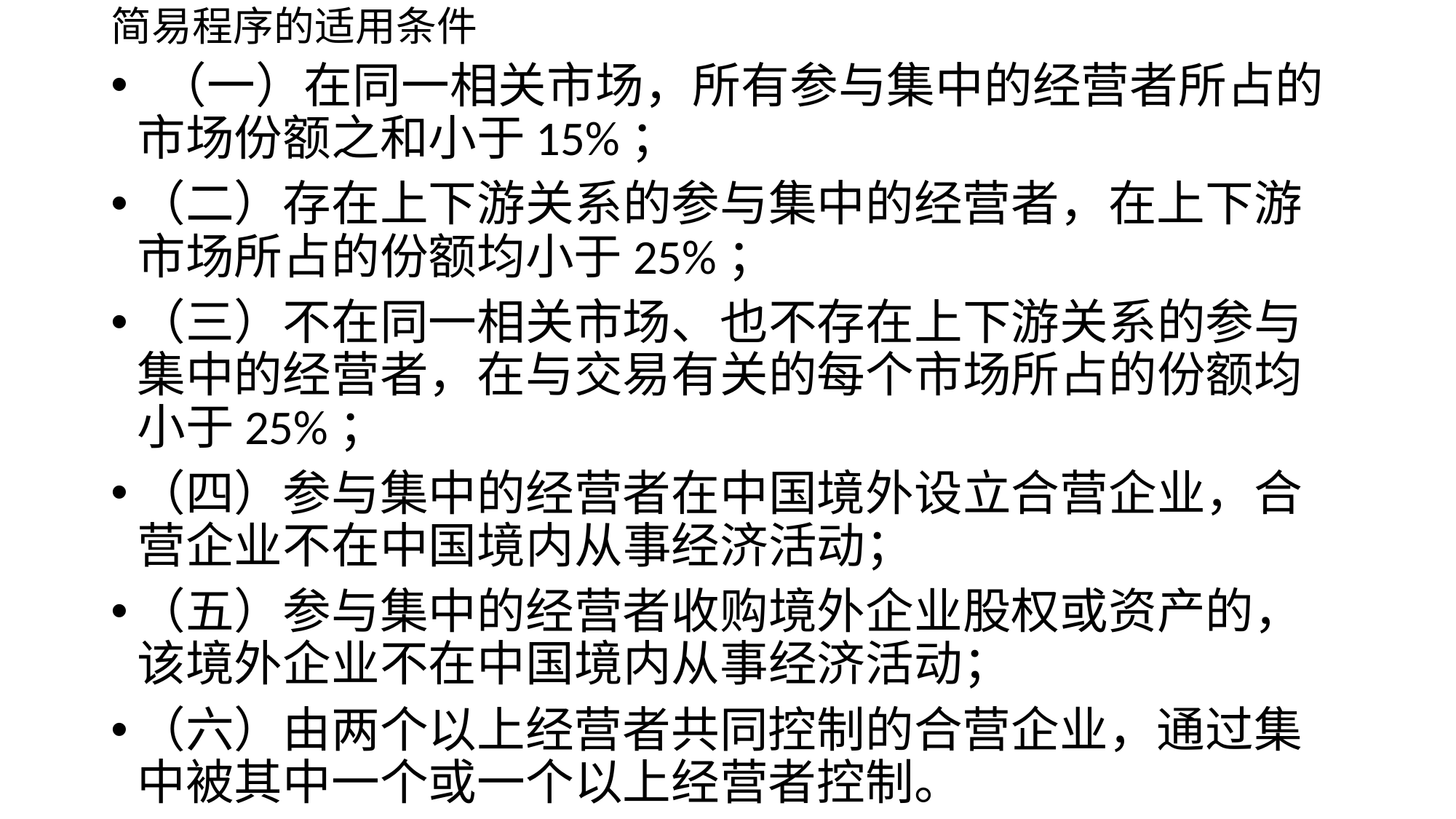

# 简易程序的适用条件
 （一）在同一相关市场，所有参与集中的经营者所占的市场份额之和小于15%；
（二）存在上下游关系的参与集中的经营者，在上下游市场所占的份额均小于25%；
（三）不在同一相关市场、也不存在上下游关系的参与集中的经营者，在与交易有关的每个市场所占的份额均小于25%；
（四）参与集中的经营者在中国境外设立合营企业，合营企业不在中国境内从事经济活动；
（五）参与集中的经营者收购境外企业股权或资产的，该境外企业不在中国境内从事经济活动；
（六）由两个以上经营者共同控制的合营企业，通过集中被其中一个或一个以上经营者控制。